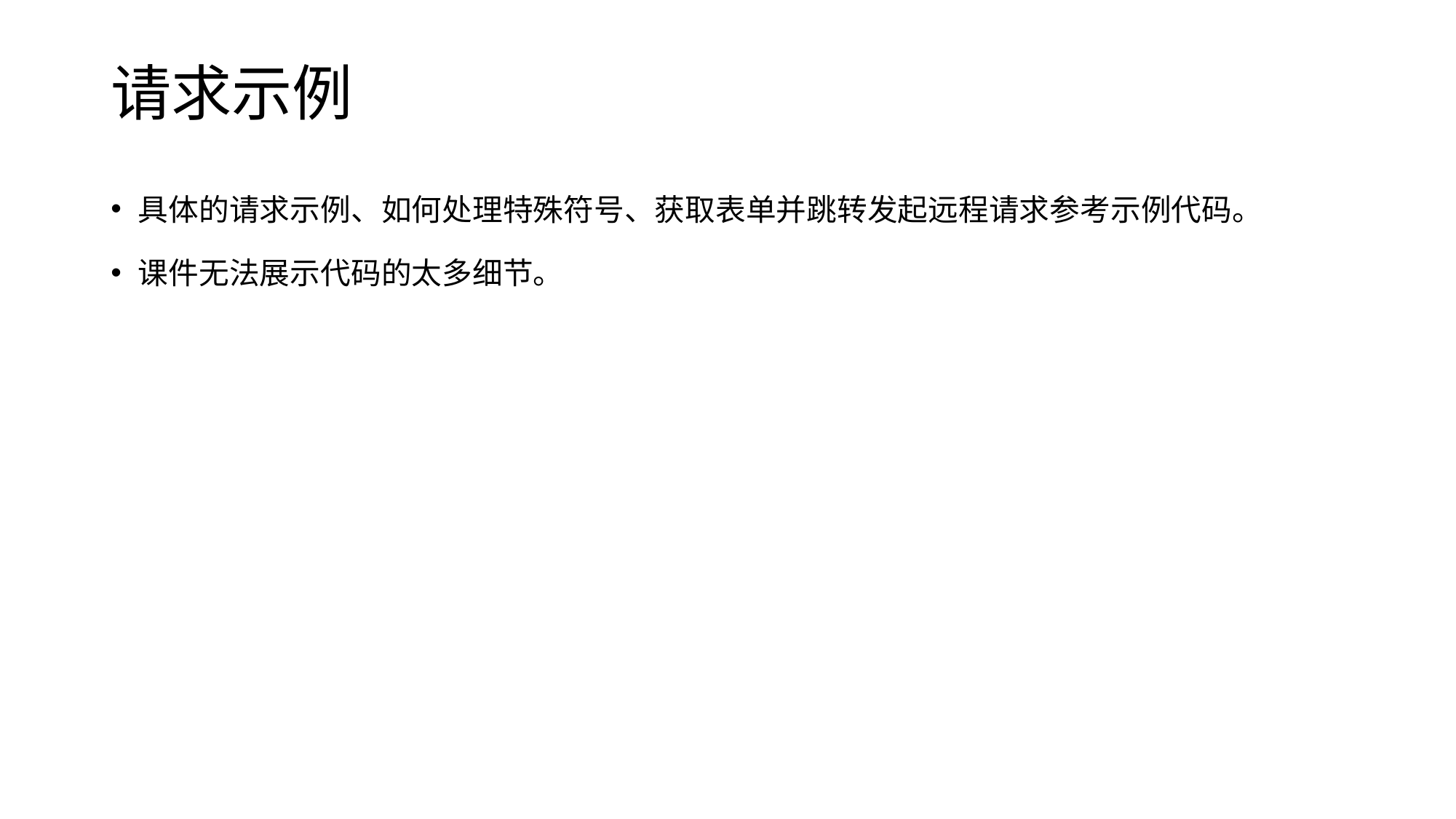

# 请求示例
具体的请求示例、如何处理特殊符号、获取表单并跳转发起远程请求参考示例代码。
课件无法展示代码的太多细节。